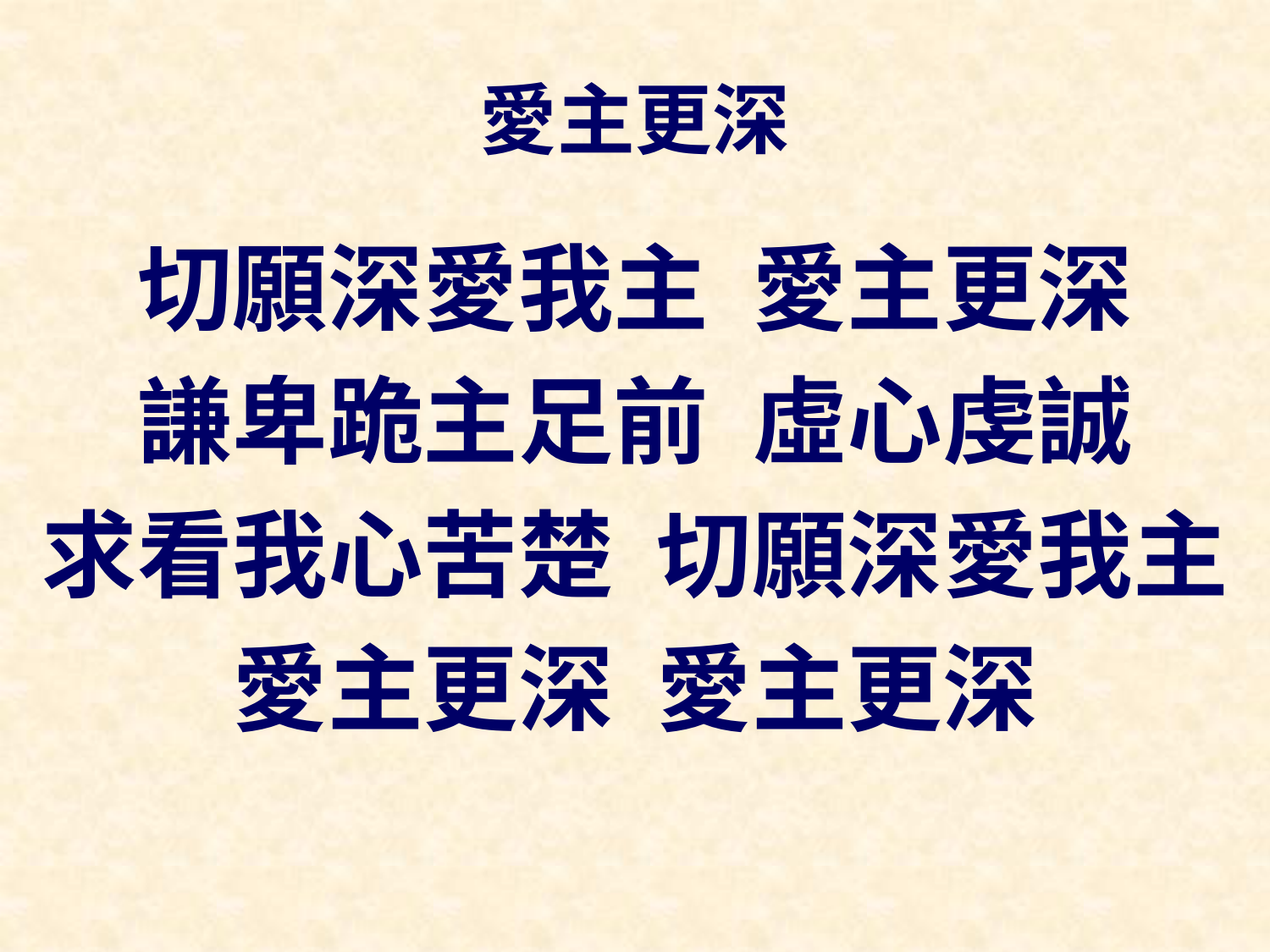

# 愛主更深
切願深愛我主  愛主更深
謙卑跪主足前  虛心虔誠
求看我心苦楚  切願深愛我主
愛主更深  愛主更深